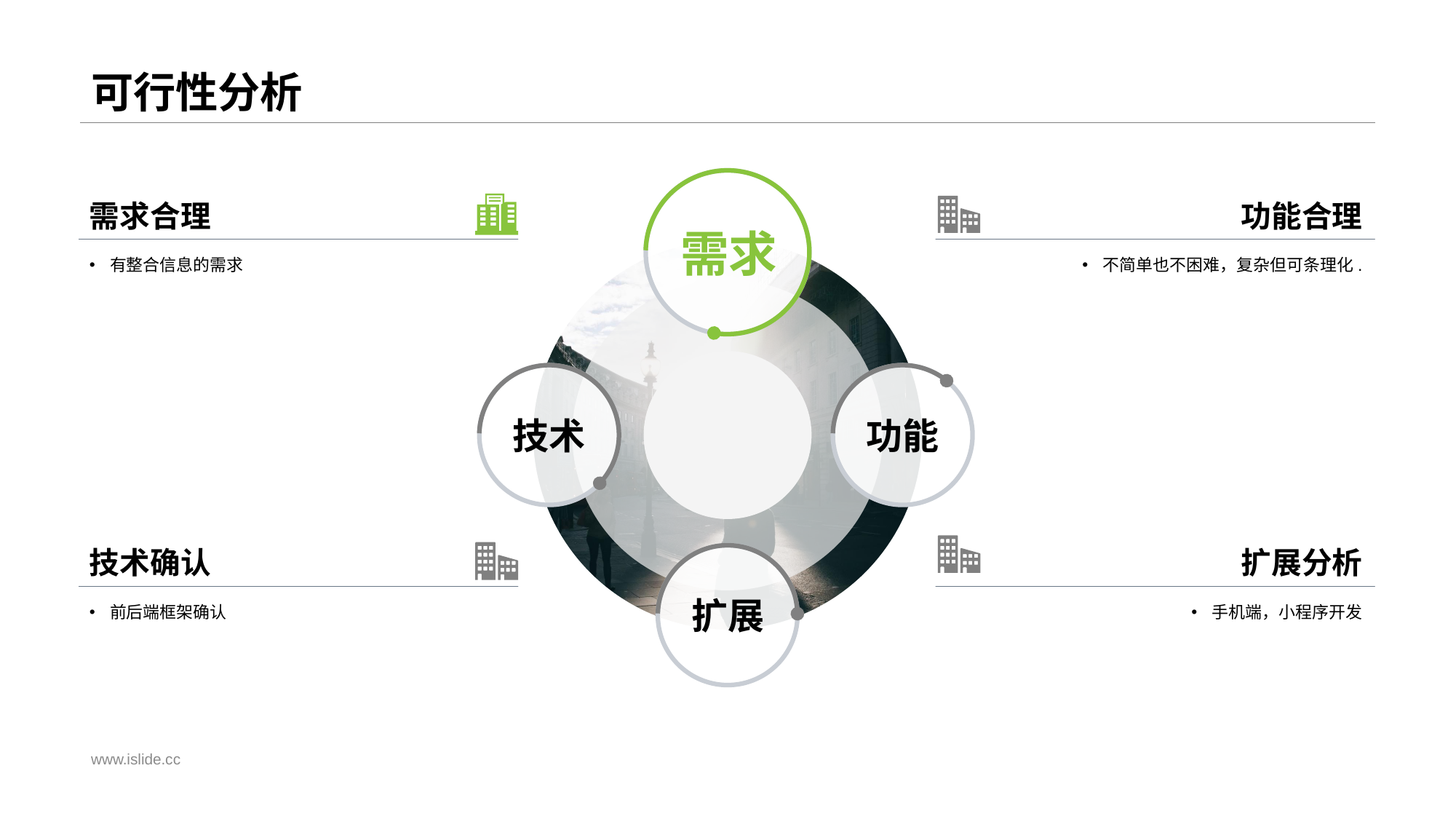

# 可行性分析
需求

需求合理
有整合信息的需求

功能合理
不简单也不困难，复杂但可条理化.

技术

功能

技术确认
前后端框架确认

扩展分析
手机端，小程序开发

扩展

www.islide.cc
7